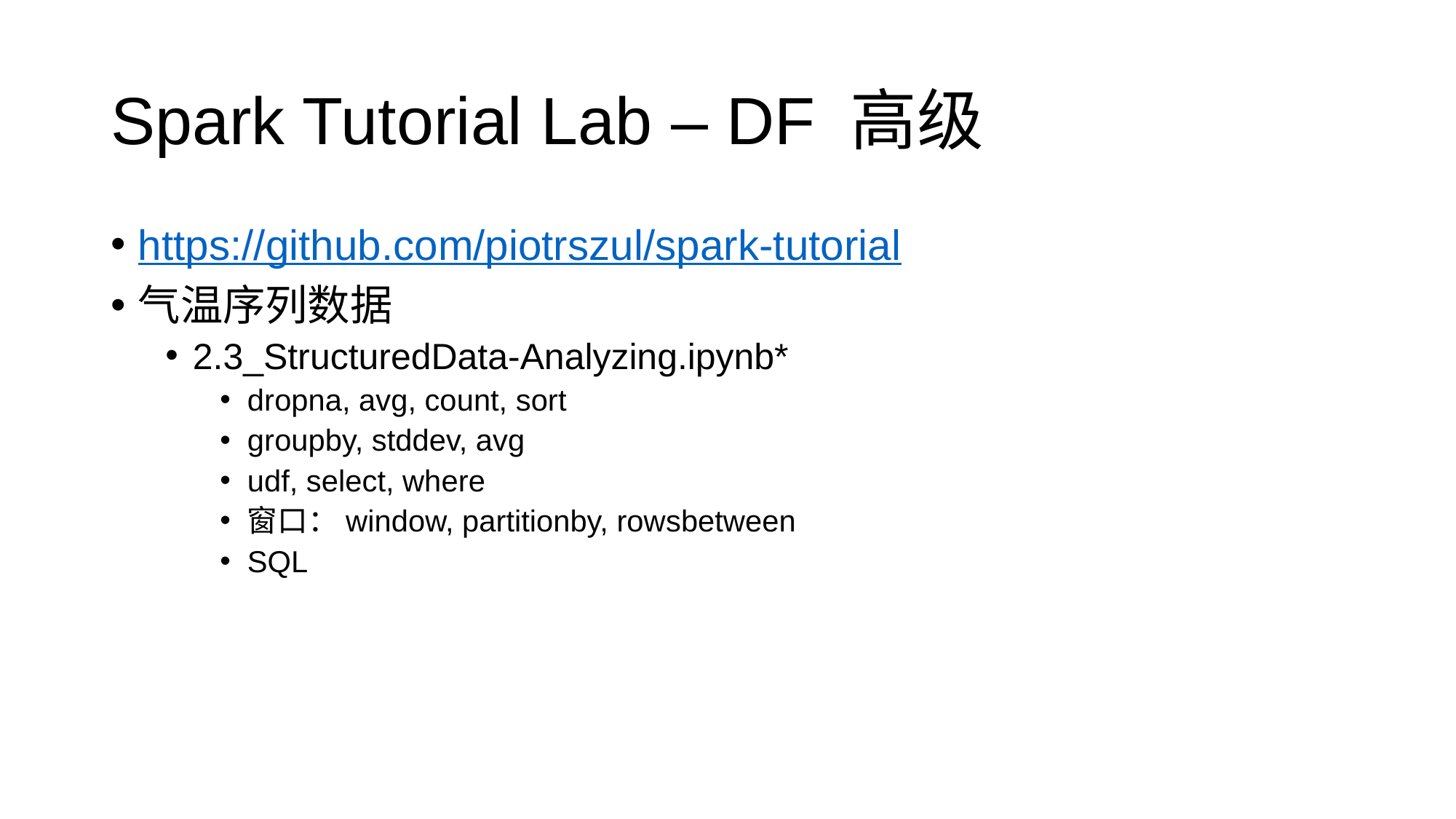

# Spark Tutorial Lab – DF 高级
https://github.com/piotrszul/spark-tutorial
气温序列数据
2.3_StructuredData-Analyzing.ipynb*
dropna, avg, count, sort
groupby, stddev, avg
udf, select, where
窗口：window, partitionby, rowsbetween
SQL